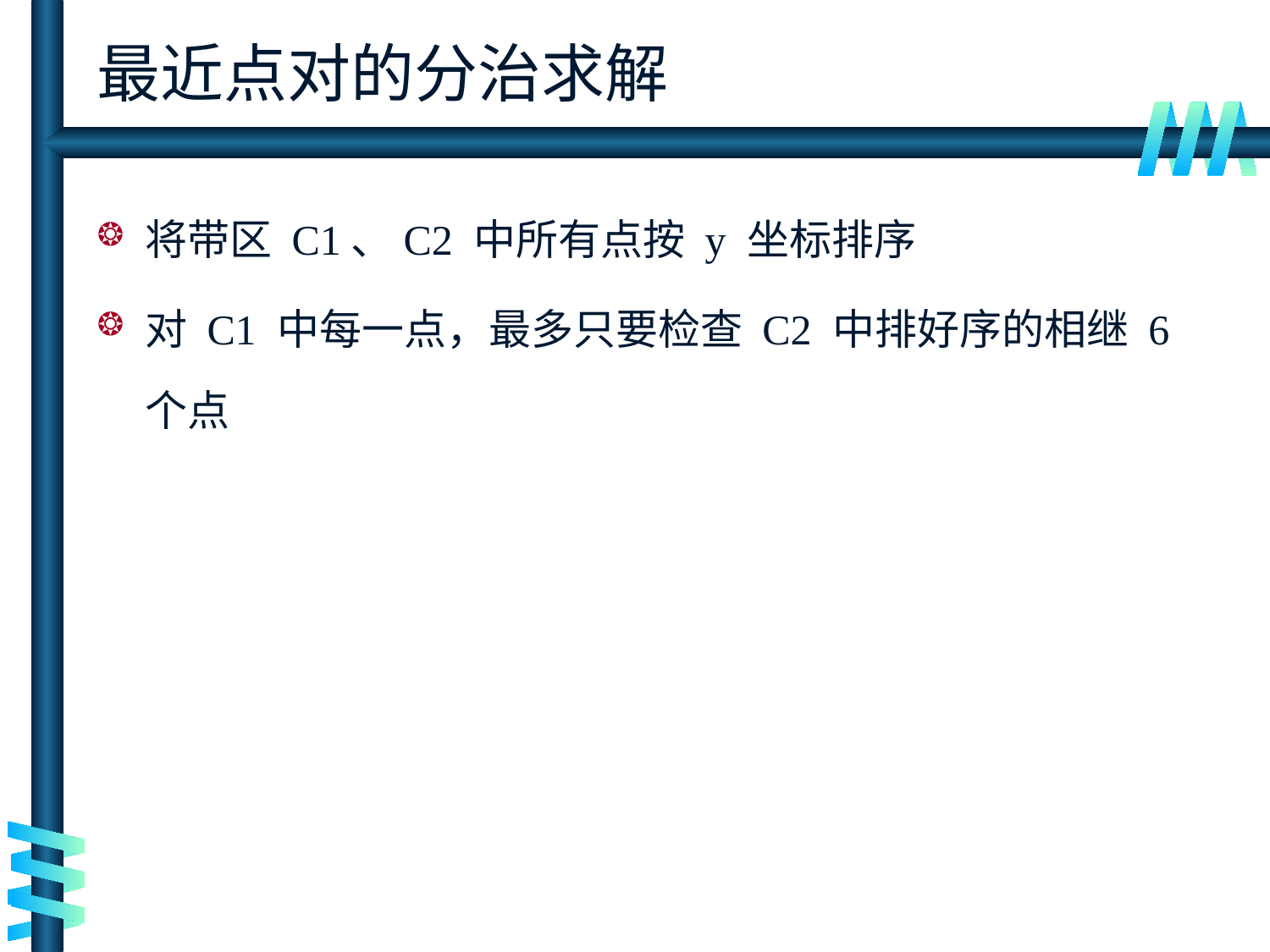

# 最近点对的分治求解
将带区 C1、C2 中所有点按 y 坐标排序
对 C1 中每一点，最多只要检查 C2 中排好序的相继 6 个点